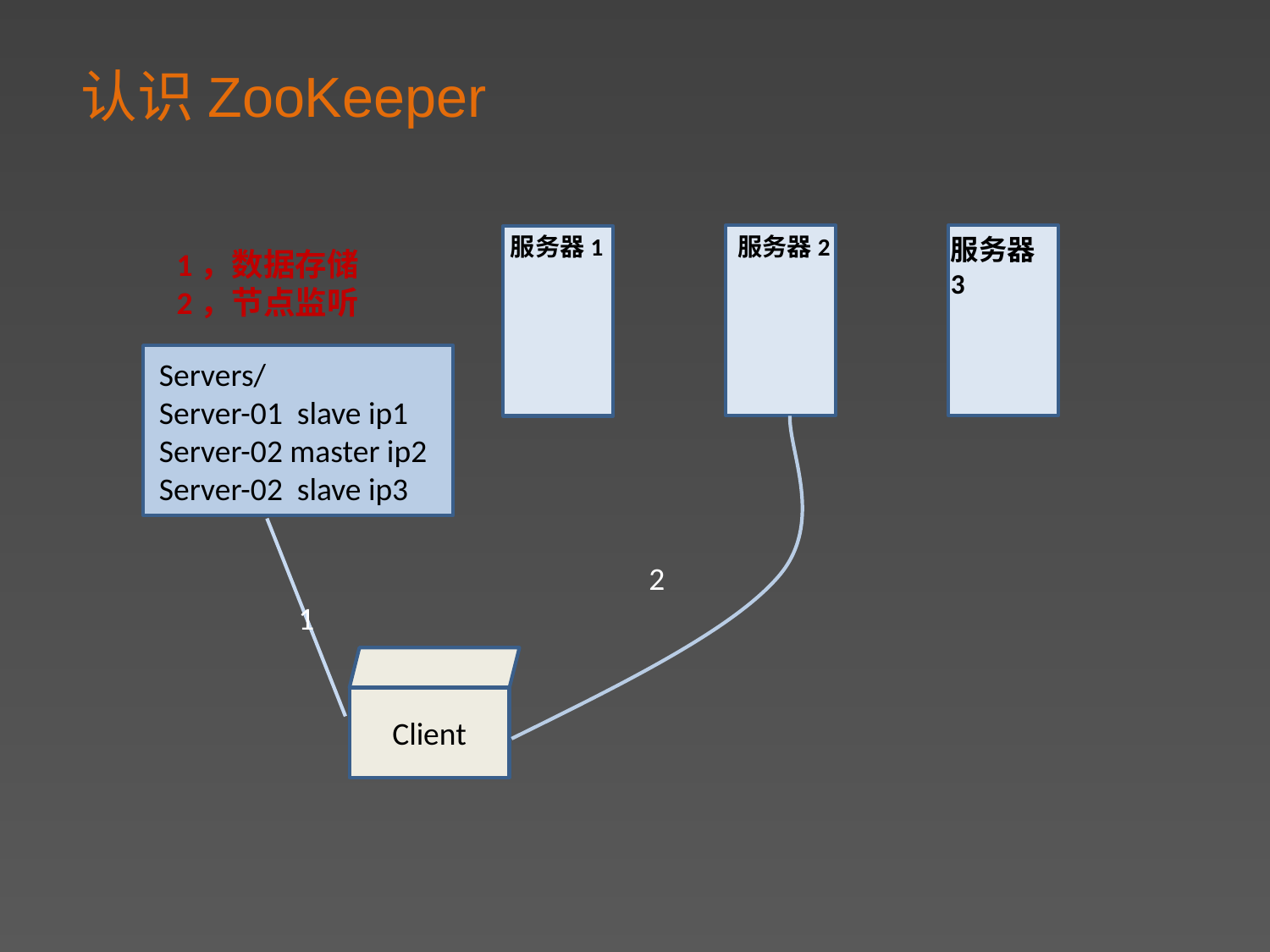

认识ZooKeeper
服务器1
服务器2

服务器3

1，数据存储
2，节点监听

Servers/
Server-01  slave ip1
Server-02 master ip2
Server-02  slave ip3

2
1

Client